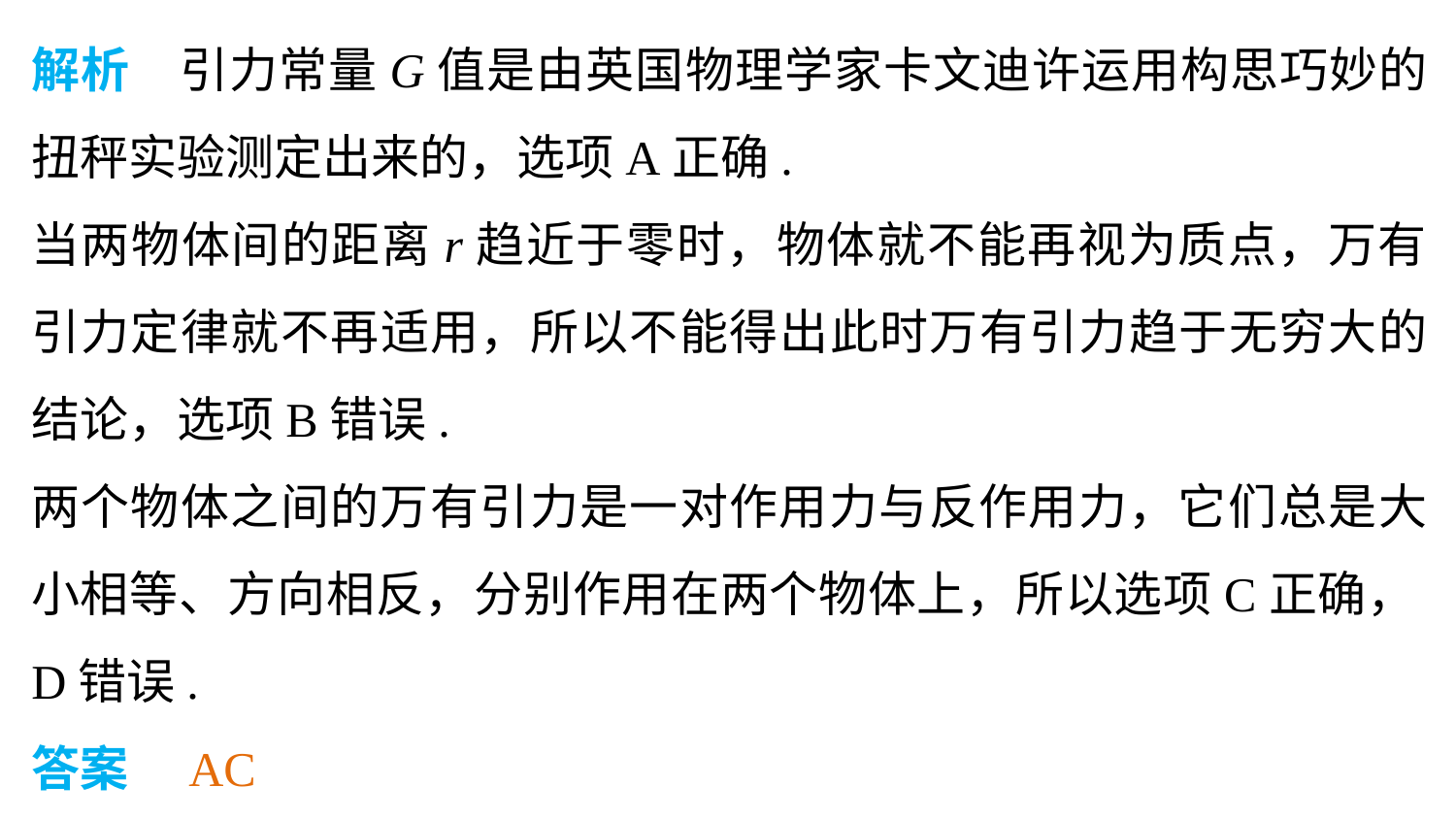

解析　引力常量G值是由英国物理学家卡文迪许运用构思巧妙的扭秤实验测定出来的，选项A正确.
当两物体间的距离r趋近于零时，物体就不能再视为质点，万有引力定律就不再适用，所以不能得出此时万有引力趋于无穷大的结论，选项B错误.
两个物体之间的万有引力是一对作用力与反作用力，它们总是大小相等、方向相反，分别作用在两个物体上，所以选项C正确，D错误.
答案　AC